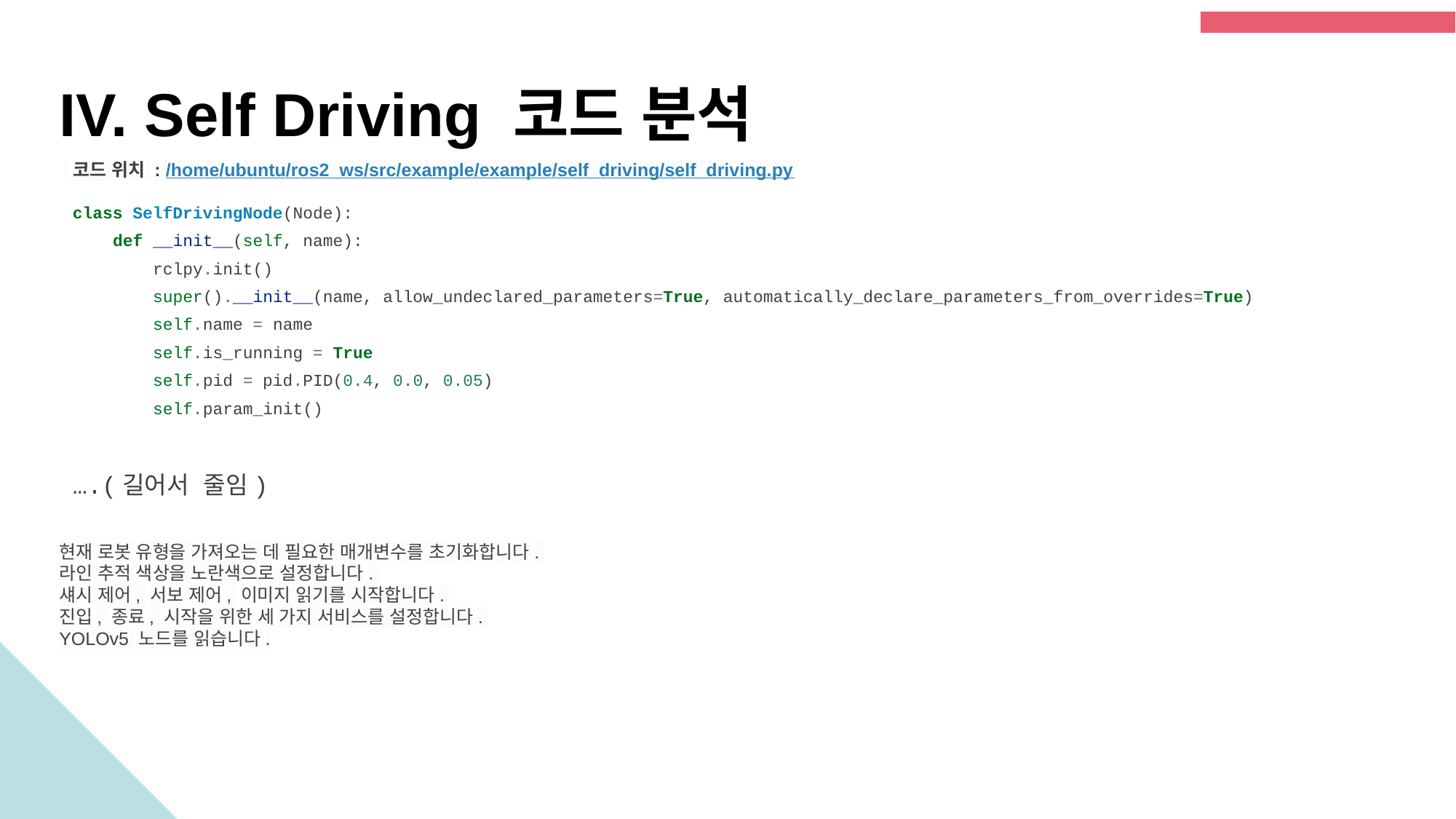

IV. Self Driving 코드 분석
 코드 위치 : /home/ubuntu/ros2_ws/src/example/example/self_driving/self_driving.py
class SelfDrivingNode(Node):
    def __init__(self, name):
        rclpy.init()
        super().__init__(name, allow_undeclared_parameters=True, automatically_declare_parameters_from_overrides=True)
        self.name = name
        self.is_running = True
        self.pid = pid.PID(0.4, 0.0, 0.05)
        self.param_init()

….(길어서 줄임)
현재 로봇 유형을 가져오는 데 필요한 매개변수를 초기화합니다.
라인 추적 색상을 노란색으로 설정합니다.
섀시 제어, 서보 제어, 이미지 읽기를 시작합니다.
진입, 종료, 시작을 위한 세 가지 서비스를 설정합니다.
YOLOv5 노드를 읽습니다.